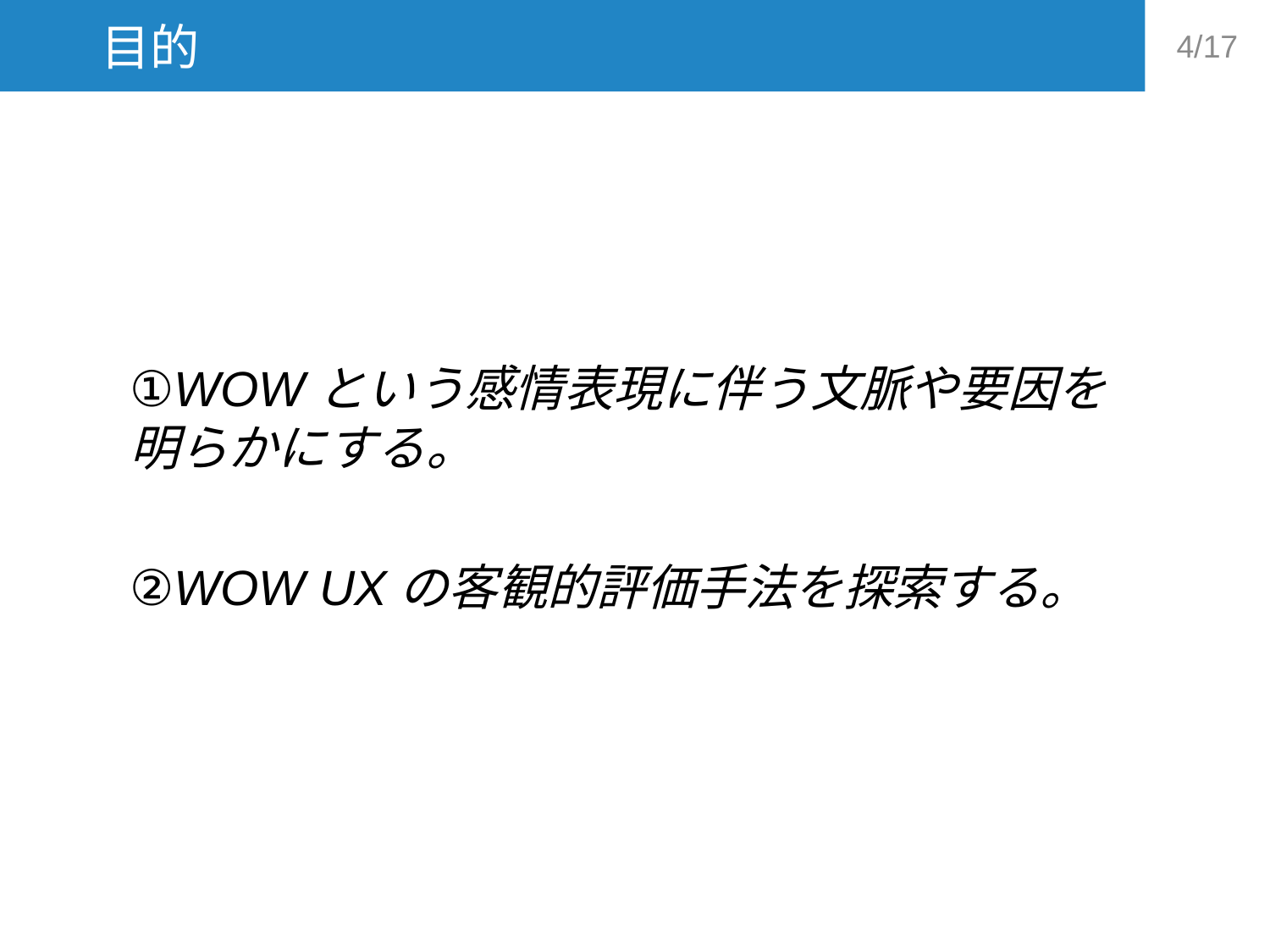

目的
4/17

①WOWという感情表現に伴う文脈や要因を明らかにする。

②WOW UXの客観的評価手法を探索する。